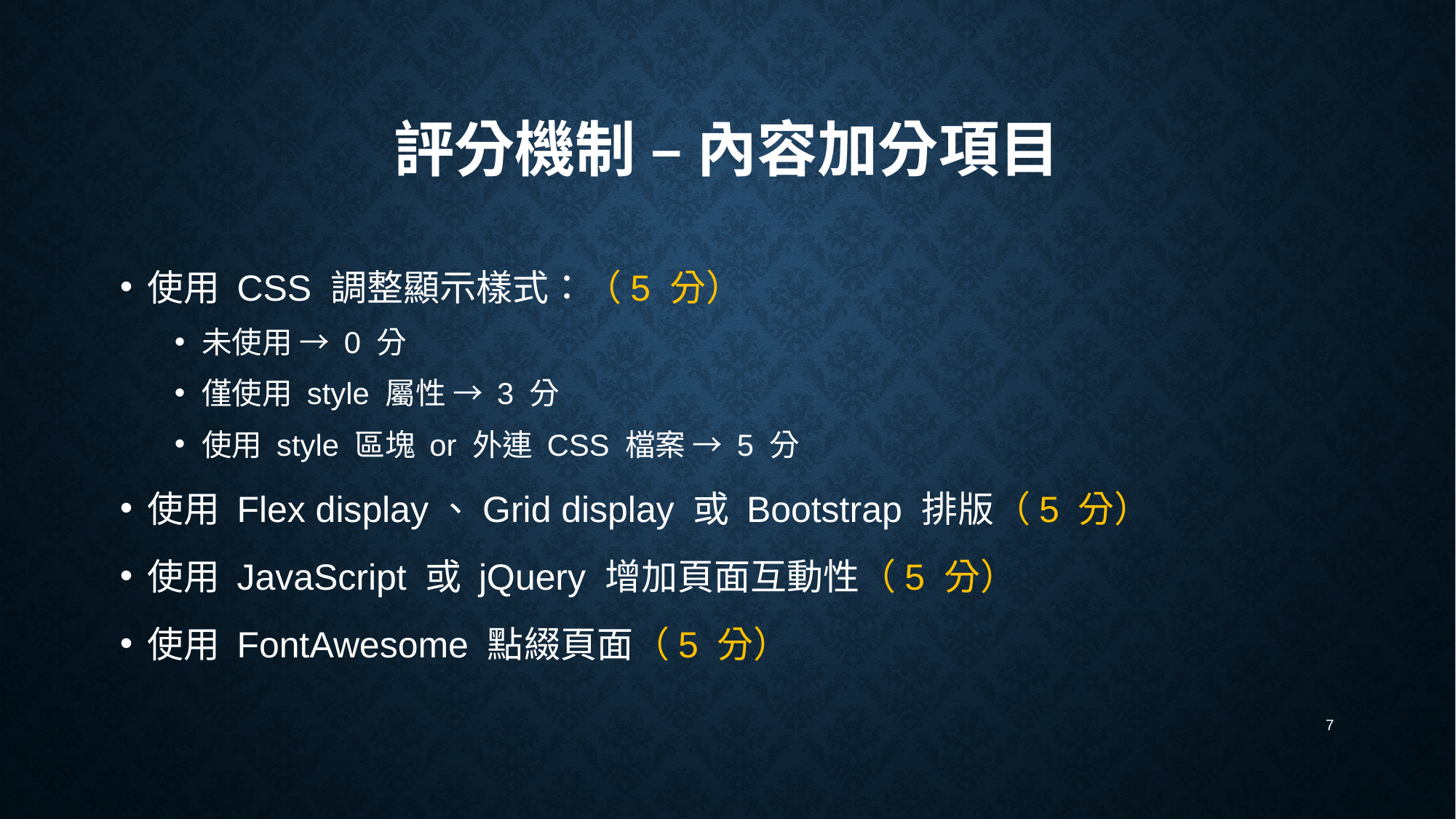

# 評分機制 – 內容加分項目
使用 CSS 調整顯示樣式：（5 分）
未使用 → 0 分
僅使用 style 屬性 → 3 分
使用 style 區塊 or 外連 CSS 檔案 → 5 分
使用 Flex display、Grid display 或 Bootstrap 排版（5 分）
使用 JavaScript 或 jQuery 增加頁面互動性（5 分）
使用 FontAwesome 點綴頁面（5 分）

7